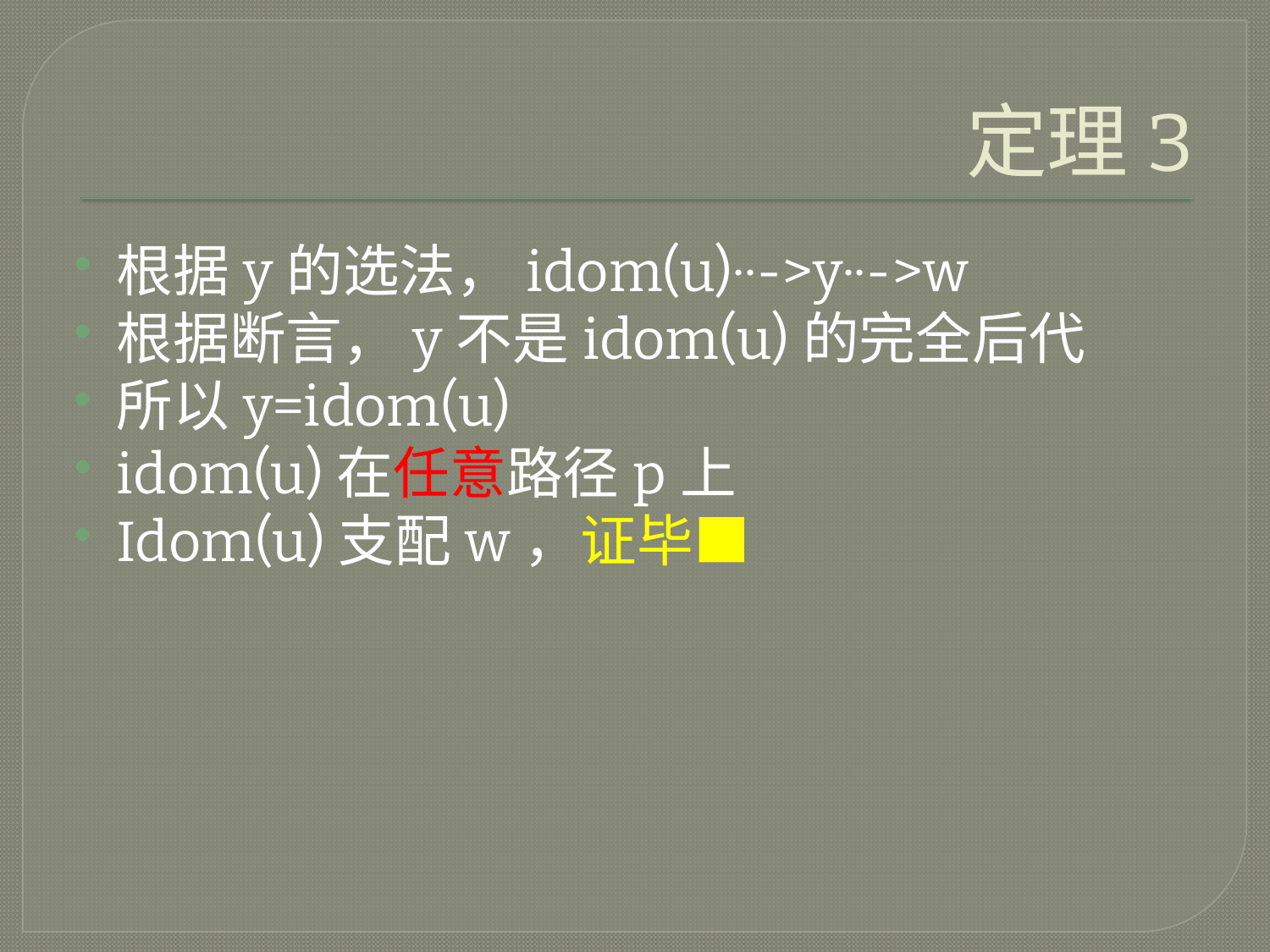

# 定理3
根据y的选法，idom(u)··->y··->w
根据断言，y不是idom(u)的完全后代
所以y=idom(u)
idom(u)在任意路径p上
Idom(u)支配w，证毕■